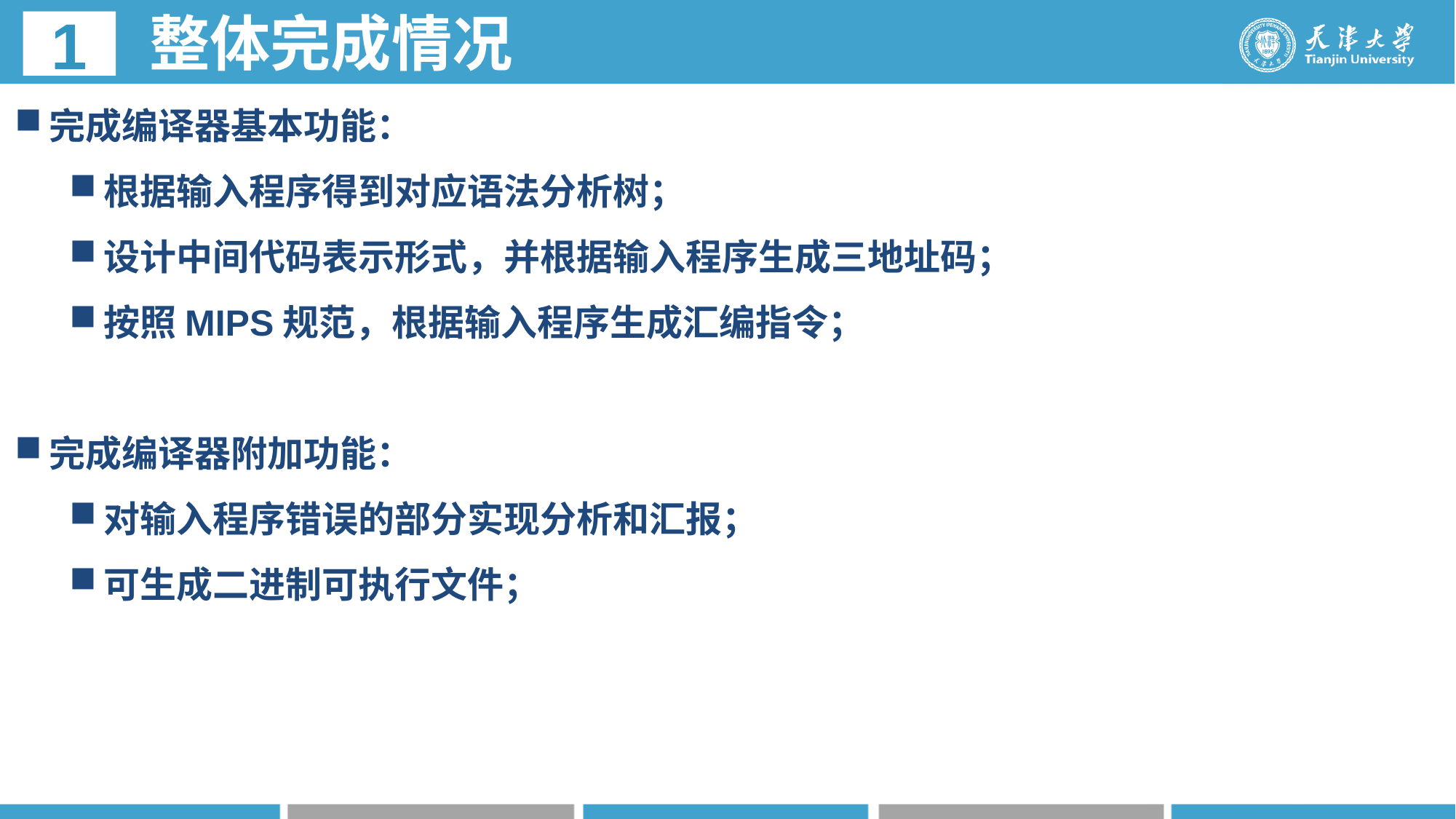

# 整体完成情况
1
完成编译器基本功能：
根据输入程序得到对应语法分析树；
设计中间代码表示形式，并根据输入程序生成三地址码；
按照MIPS规范，根据输入程序生成汇编指令；

完成编译器附加功能：
对输入程序错误的部分实现分析和汇报；
可生成二进制可执行文件；

3